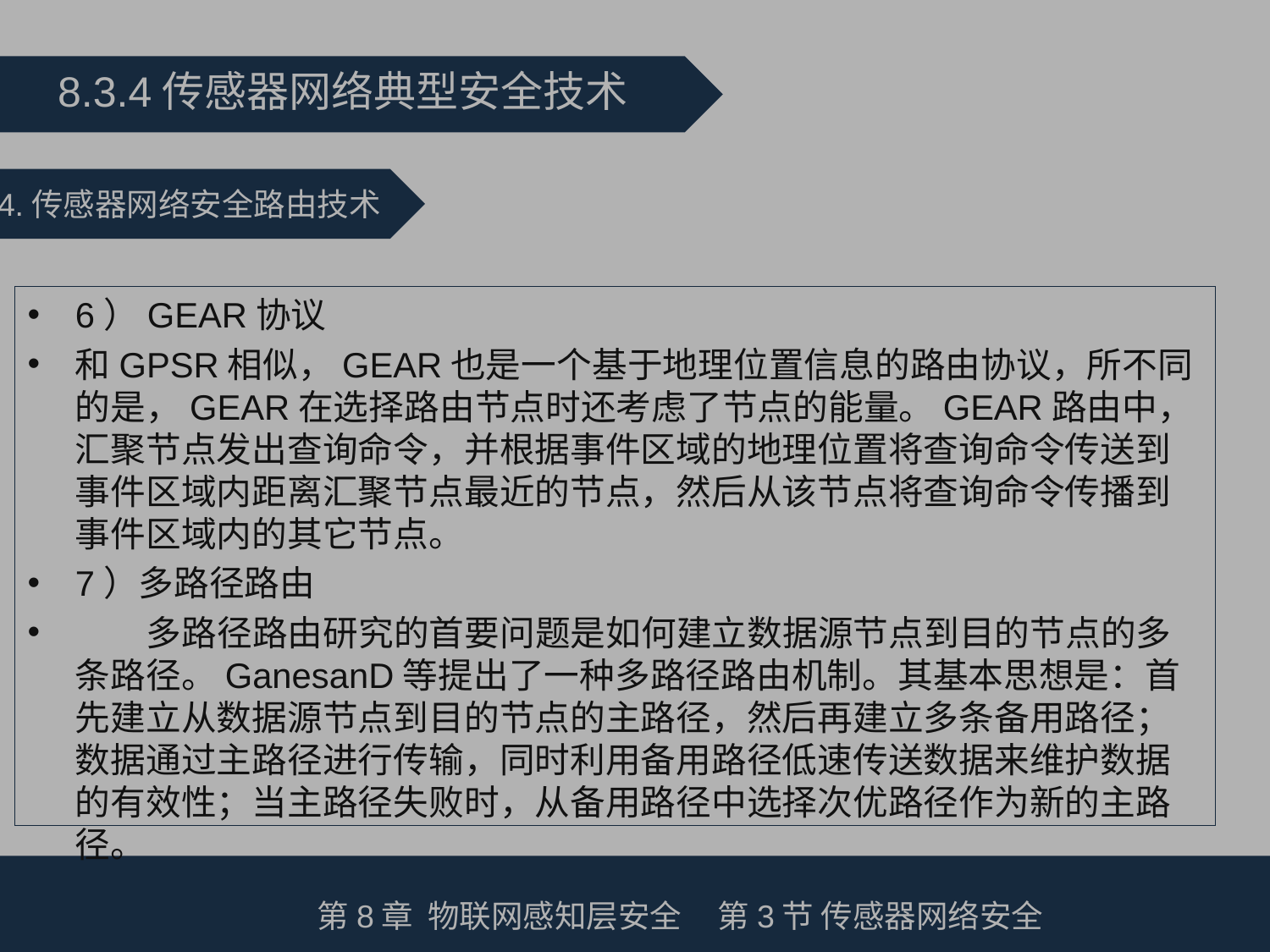

8.3.4传感器网络典型安全技术
4.传感器网络安全路由技术
6）GEAR协议
和GPSR相似，GEAR也是一个基于地理位置信息的路由协议，所不同的是，GEAR在选择路由节点时还考虑了节点的能量。GEAR路由中，汇聚节点发出查询命令，并根据事件区域的地理位置将查询命令传送到事件区域内距离汇聚节点最近的节点，然后从该节点将查询命令传播到事件区域内的其它节点。
7）多路径路由
        多路径路由研究的首要问题是如何建立数据源节点到目的节点的多条路径。GanesanD等提出了一种多路径路由机制。其基本思想是：首先建立从数据源节点到目的节点的主路径，然后再建立多条备用路径；数据通过主路径进行传输，同时利用备用路径低速传送数据来维护数据的有效性；当主路径失败时，从备用路径中选择次优路径作为新的主路径。

第8章  物联网感知层安全     第3节 传感器网络安全